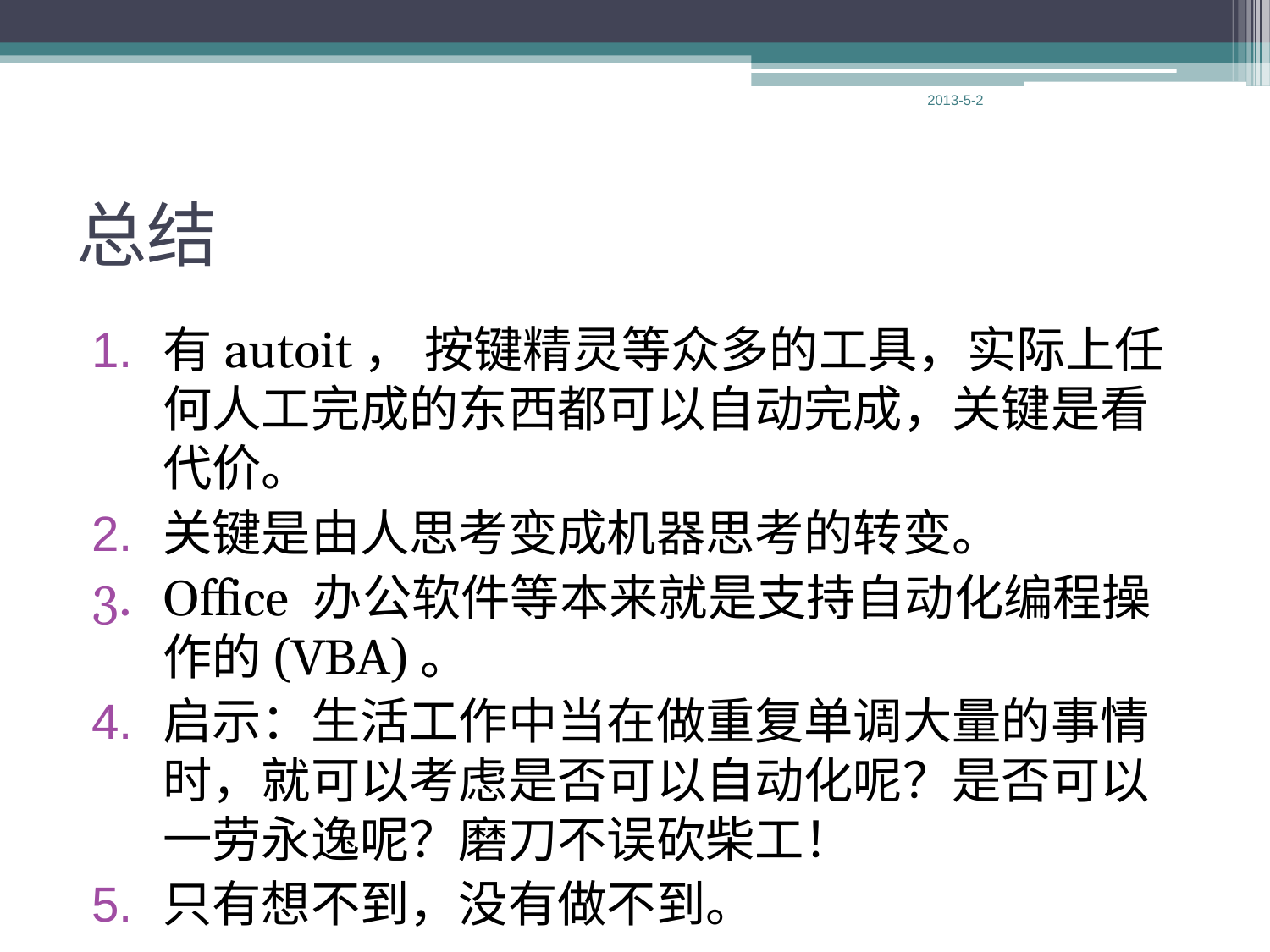

2013-5-2
# 总结
有autoit， 按键精灵等众多的工具，实际上任何人工完成的东西都可以自动完成，关键是看代价。
关键是由人思考变成机器思考的转变。
Office 办公软件等本来就是支持自动化编程操作的(VBA)。
启示：生活工作中当在做重复单调大量的事情时，就可以考虑是否可以自动化呢？是否可以一劳永逸呢？磨刀不误砍柴工！
只有想不到，没有做不到。